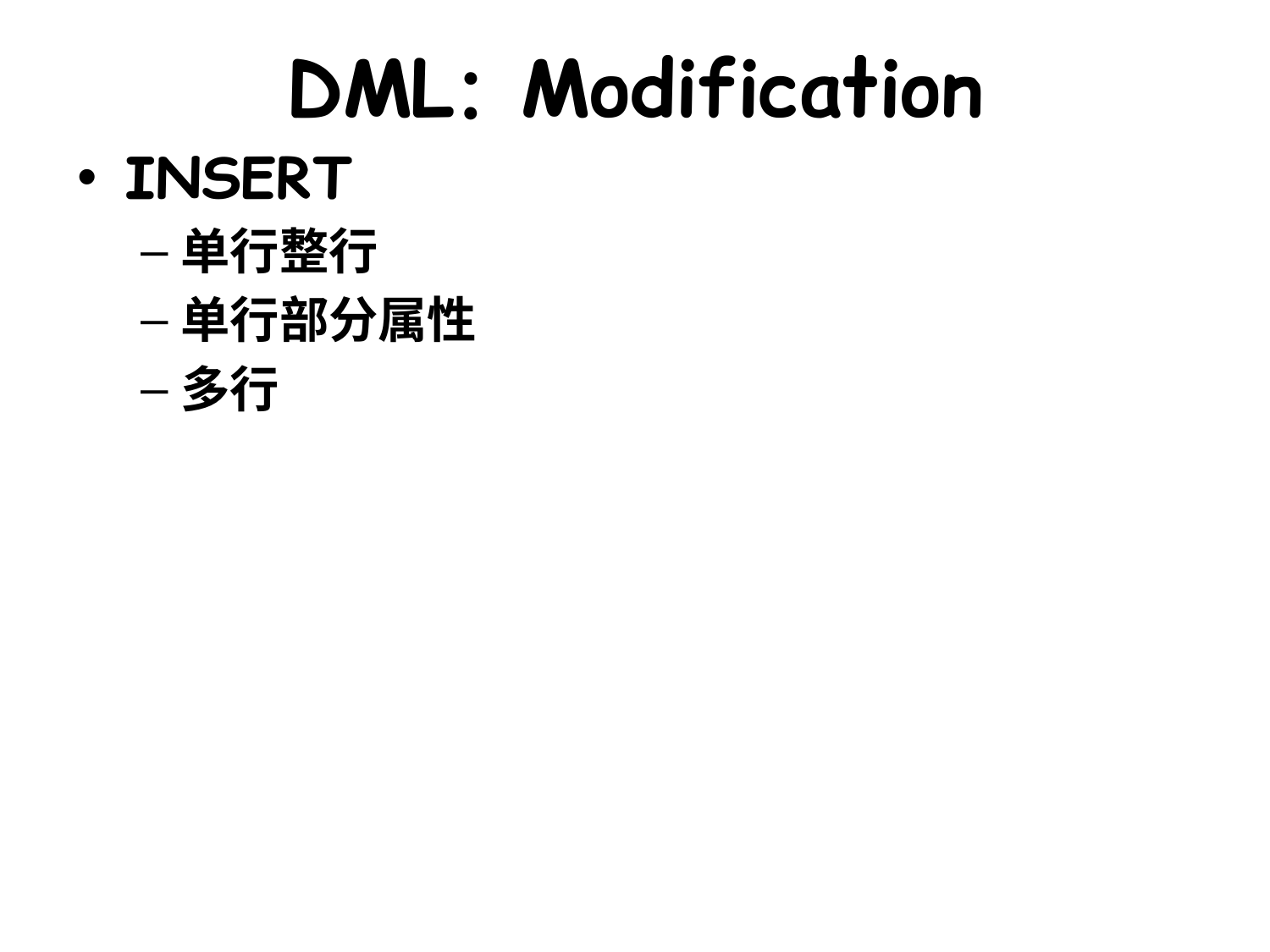

# DML: Modification
INSERT
单行整行
单行部分属性
多行